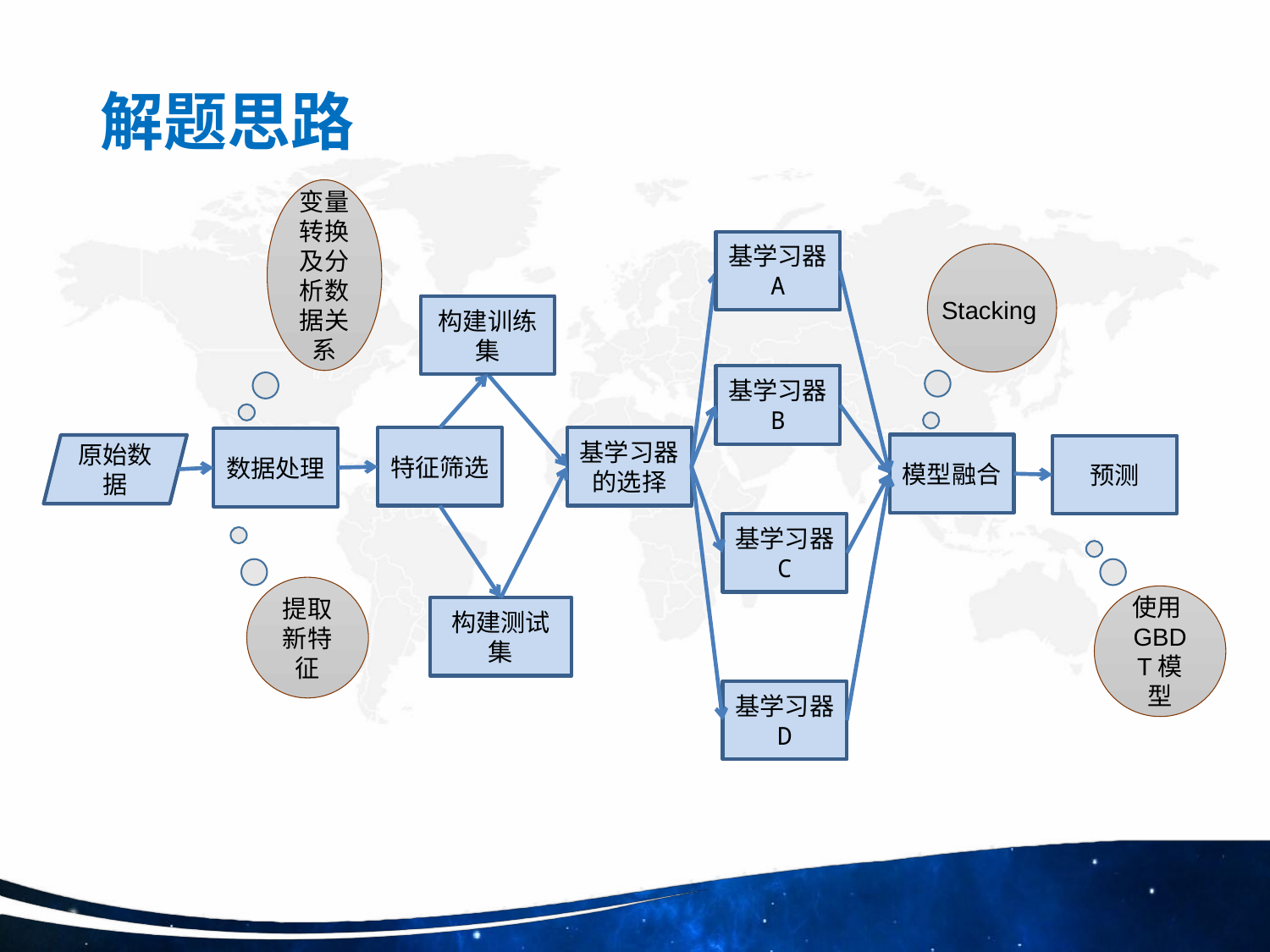

# 解题思路
变量转换及分析数据关系
基学习器A

Stacking
构建训练集
基学习器B

特征筛选
基学习器的选择
数据处理
模型融合
原始数据
预测
基学习器C

提取新特征
使用GBDT模型
构建测试集
基学习器D